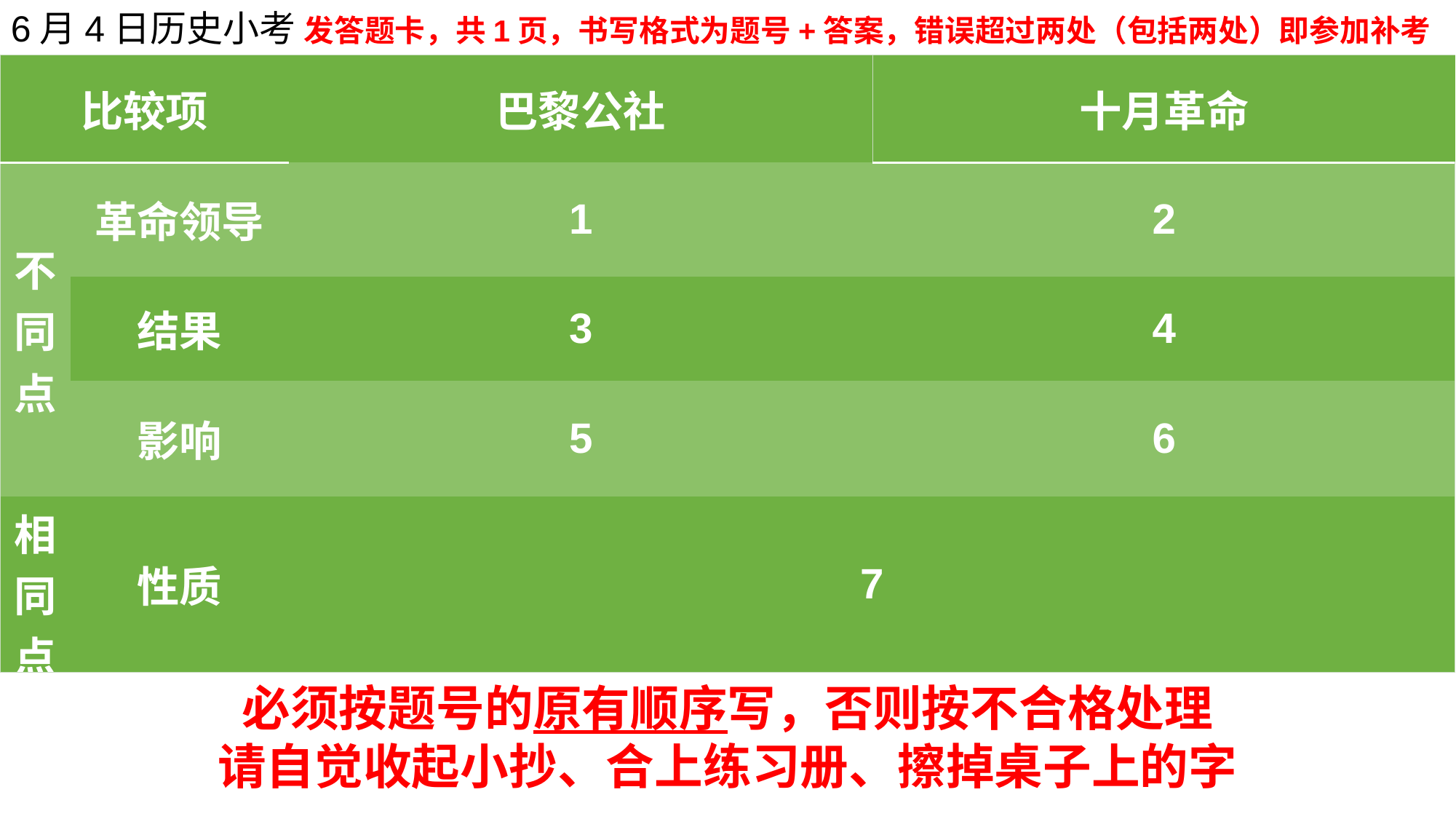

6月4日历史小考 发答题卡，共1页，书写格式为题号+答案，错误超过两处（包括两处）即参加补考
| 比较项 |  | 巴黎公社 | 十月革命 |
| --- | --- | --- | --- |
| 不同点 | 革命领导 | 1 | 2 |
|  | 结果 | 3 | 4 |
|  | 影响 | 5 | 6 |
| 相同点 | 性质 | 7 |  |
必须按题号的原有顺序写，否则按不合格处理
请自觉收起小抄、合上练习册、擦掉桌子上的字